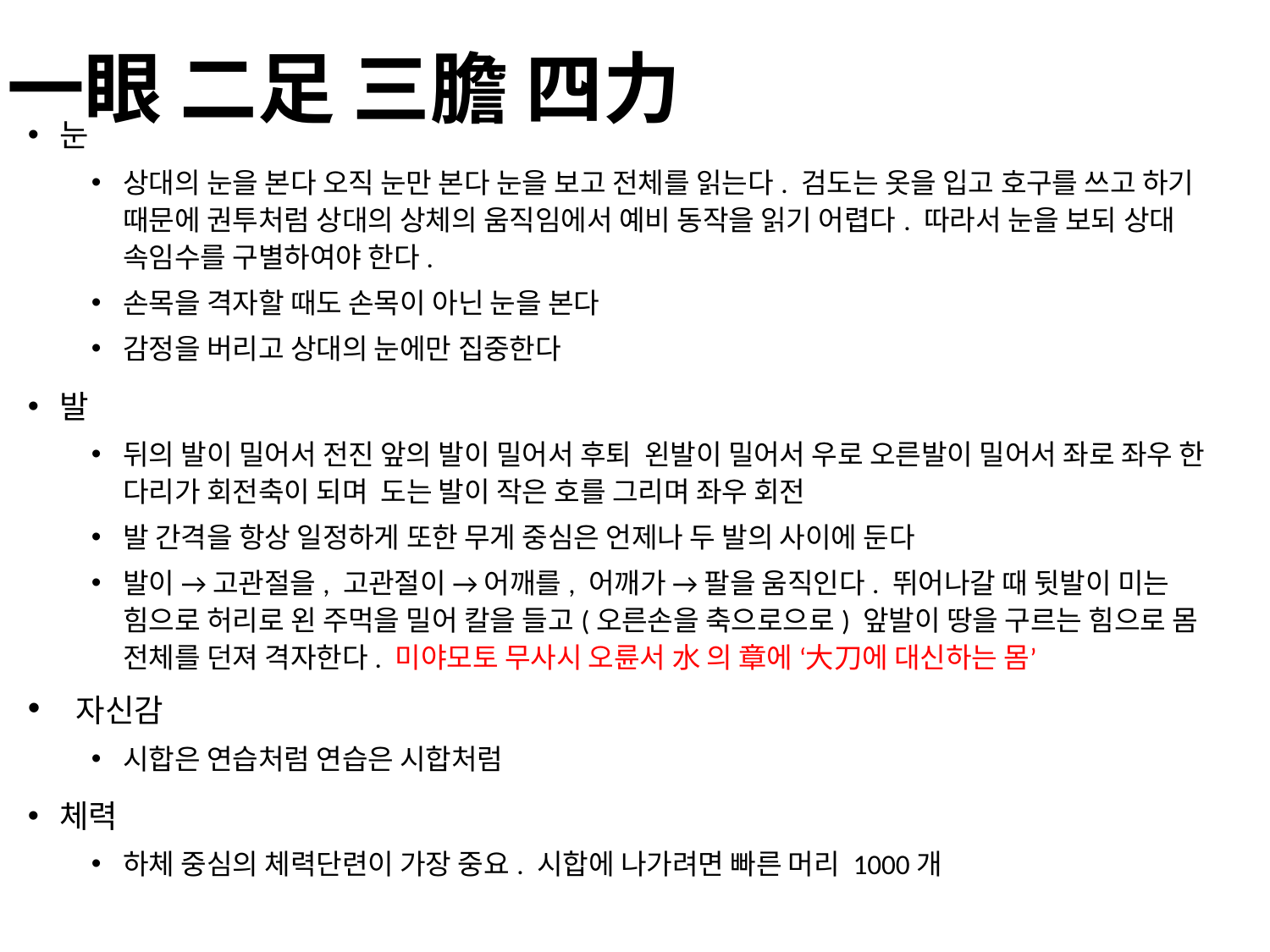

# 一眼 二足 三膽 四力
눈
상대의 눈을 본다 오직 눈만 본다 눈을 보고 전체를 읽는다. 검도는 옷을 입고 호구를 쓰고 하기 때문에 권투처럼 상대의 상체의 움직임에서 예비 동작을 읽기 어렵다. 따라서 눈을 보되 상대 속임수를 구별하여야 한다.
손목을 격자할 때도 손목이 아닌 눈을 본다
감정을 버리고 상대의 눈에만 집중한다
발
뒤의 발이 밀어서 전진 앞의 발이 밀어서 후퇴  왼발이 밀어서 우로 오른발이 밀어서 좌로 좌우 한 다리가 회전축이 되며  도는 발이 작은 호를 그리며 좌우 회전
발 간격을 항상 일정하게 또한 무게 중심은 언제나 두 발의 사이에 둔다
발이 → 고관절을, 고관절이 → 어깨를, 어깨가 → 팔을 움직인다. 뛰어나갈 때 뒷발이 미는 힘으로 허리로 왼 주먹을 밀어 칼을 들고(오른손을 축으로으로) 앞발이 땅을 구르는 힘으로 몸 전체를 던져 격자한다. 미야모토 무사시 오륜서 水 의 章에 ‘大刀에 대신하는 몸’
 자신감
시합은 연습처럼 연습은 시합처럼
체력
하체 중심의 체력단련이 가장 중요. 시합에 나가려면 빠른 머리 1000개